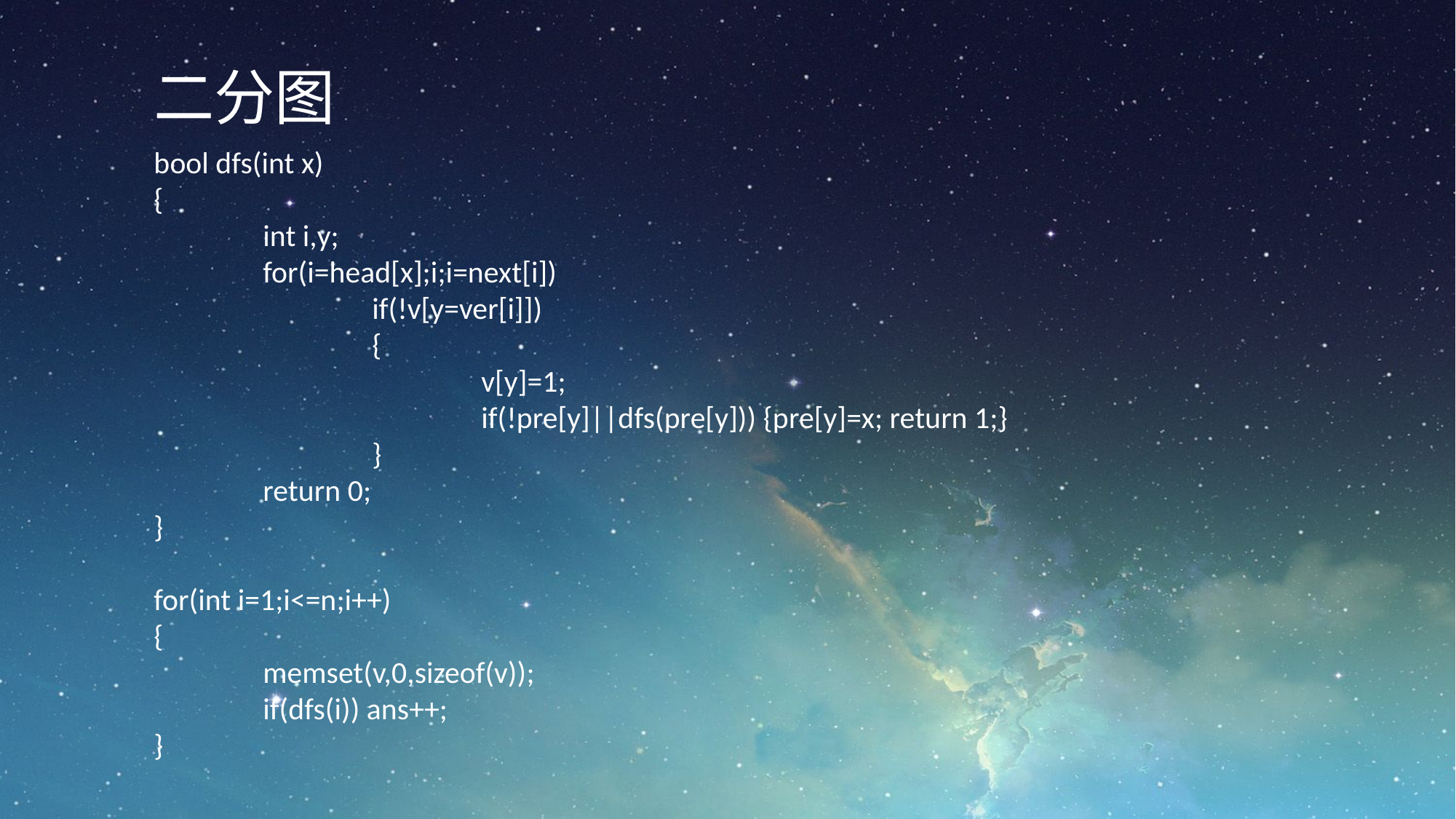

二分图
bool dfs(int x)
{
	int i,y;
	for(i=head[x];i;i=next[i])
		if(!v[y=ver[i]])
		{
			v[y]=1;
			if(!pre[y]||dfs(pre[y])) {pre[y]=x; return 1;}
		}
	return 0;
}

for(int i=1;i<=n;i++)
{
	memset(v,0,sizeof(v));
	if(dfs(i)) ans++;
}